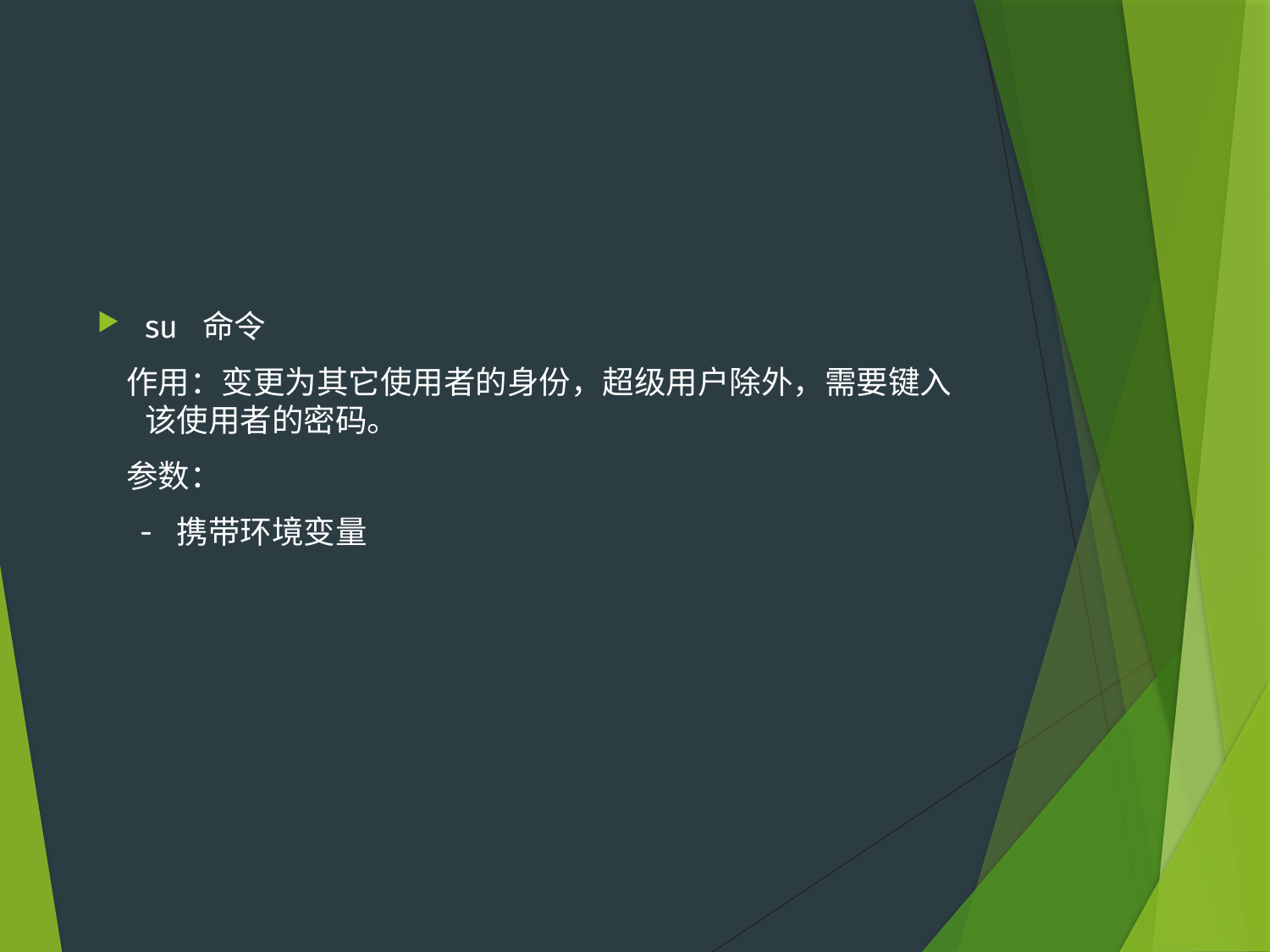

#
su  命令
   作用：变更为其它使用者的身份，超级用户除外，需要键入该使用者的密码。
   参数：
     -  携带环境变量